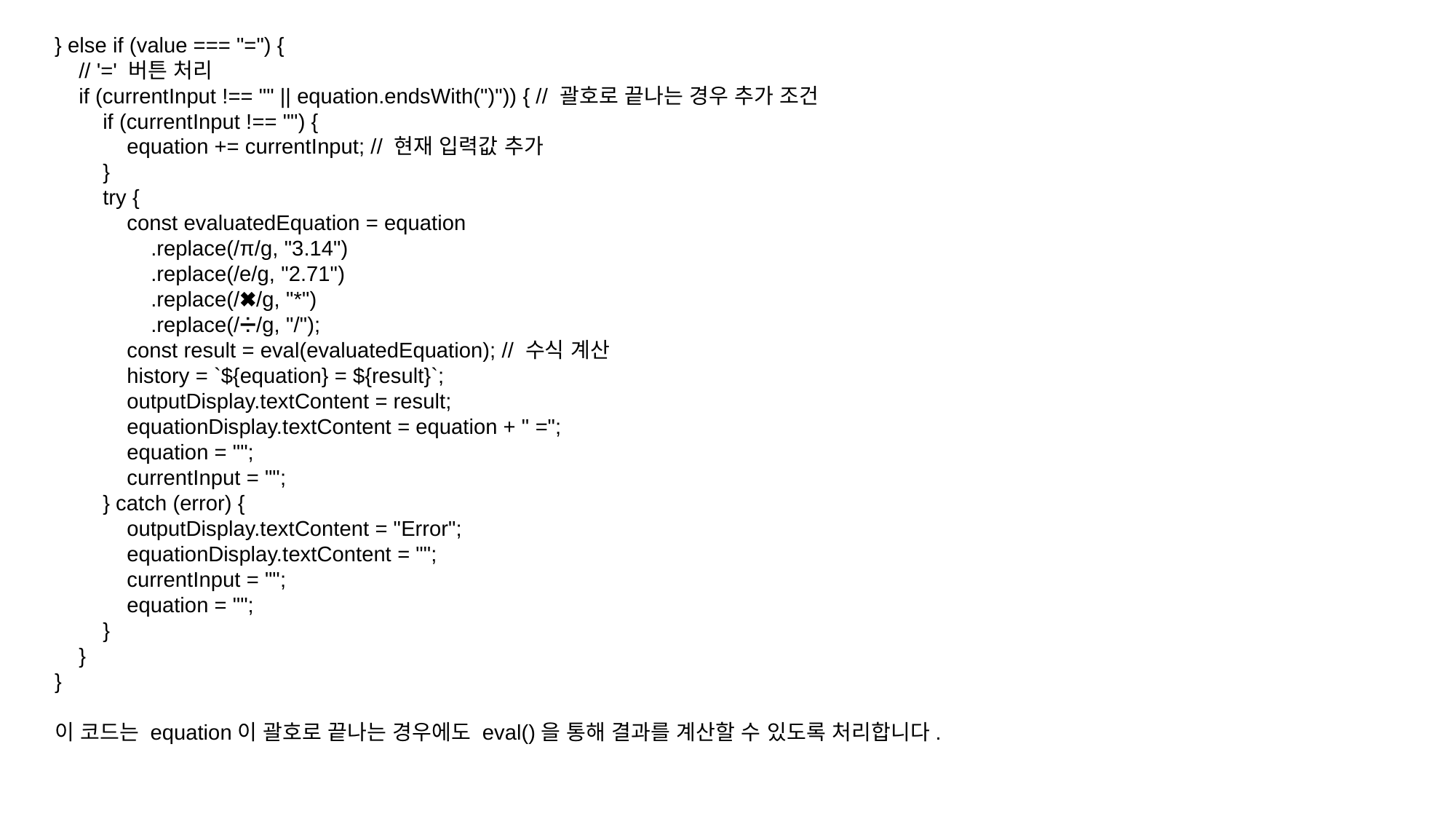

} else if (value === "=") {
    // '=' 버튼 처리
    if (currentInput !== "" || equation.endsWith(")")) { // 괄호로 끝나는 경우 추가 조건
        if (currentInput !== "") {
            equation += currentInput; // 현재 입력값 추가
        }
        try {
            const evaluatedEquation = equation
                .replace(/π/g, "3.14")
                .replace(/e/g, "2.71")
                .replace(/✖️/g, "*")
                .replace(/➗/g, "/");
            const result = eval(evaluatedEquation); // 수식 계산
            history = `${equation} = ${result}`;
            outputDisplay.textContent = result;
            equationDisplay.textContent = equation + " =";
            equation = "";
            currentInput = "";
        } catch (error) {
            outputDisplay.textContent = "Error";
            equationDisplay.textContent = "";
            currentInput = "";
            equation = "";
        }
    }
}

이 코드는 equation이 괄호로 끝나는 경우에도 eval()을 통해 결과를 계산할 수 있도록 처리합니다.